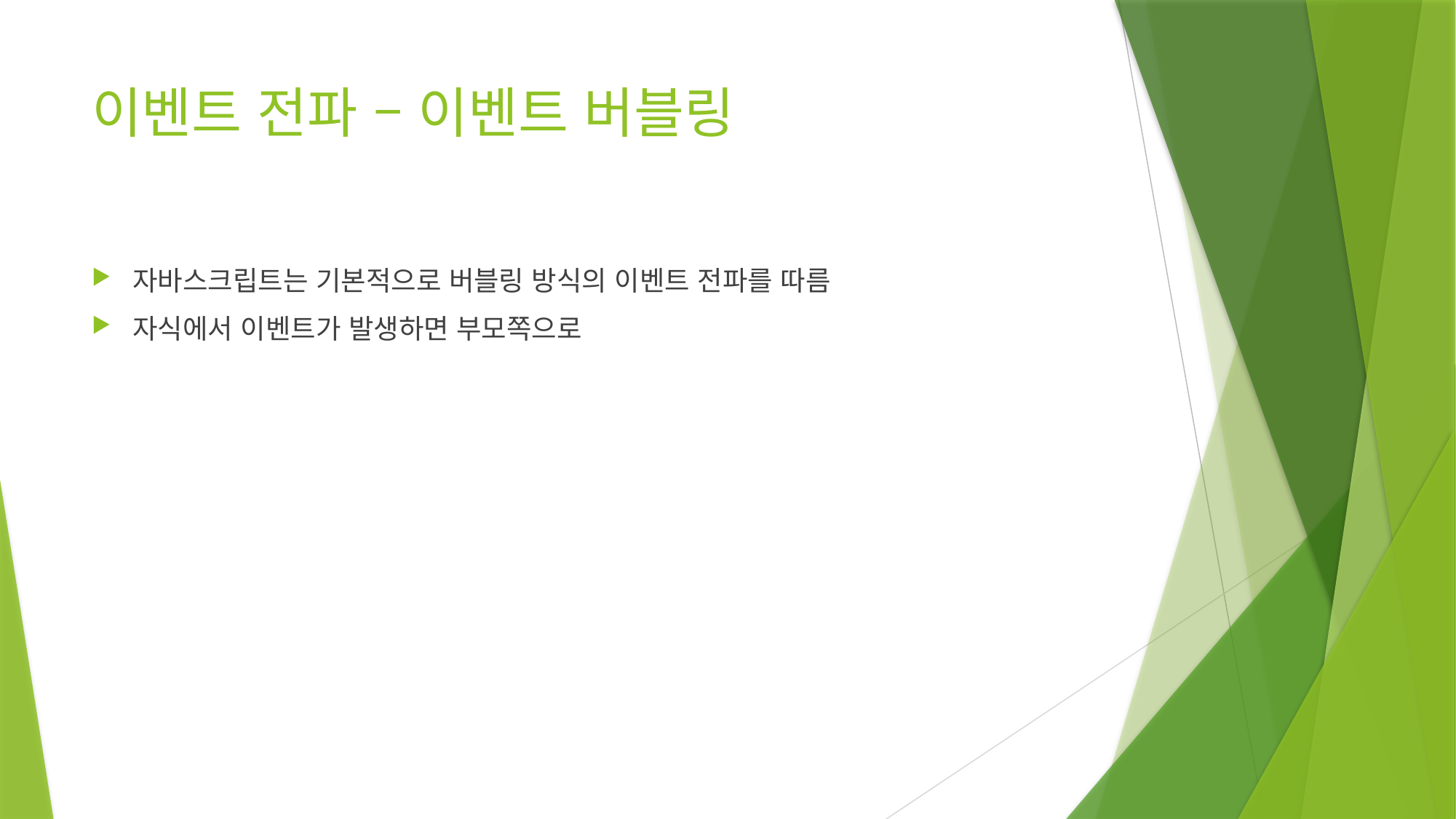

# 이벤트 전파 – 이벤트 버블링
자바스크립트는 기본적으로 버블링 방식의 이벤트 전파를 따름
자식에서 이벤트가 발생하면 부모쪽으로